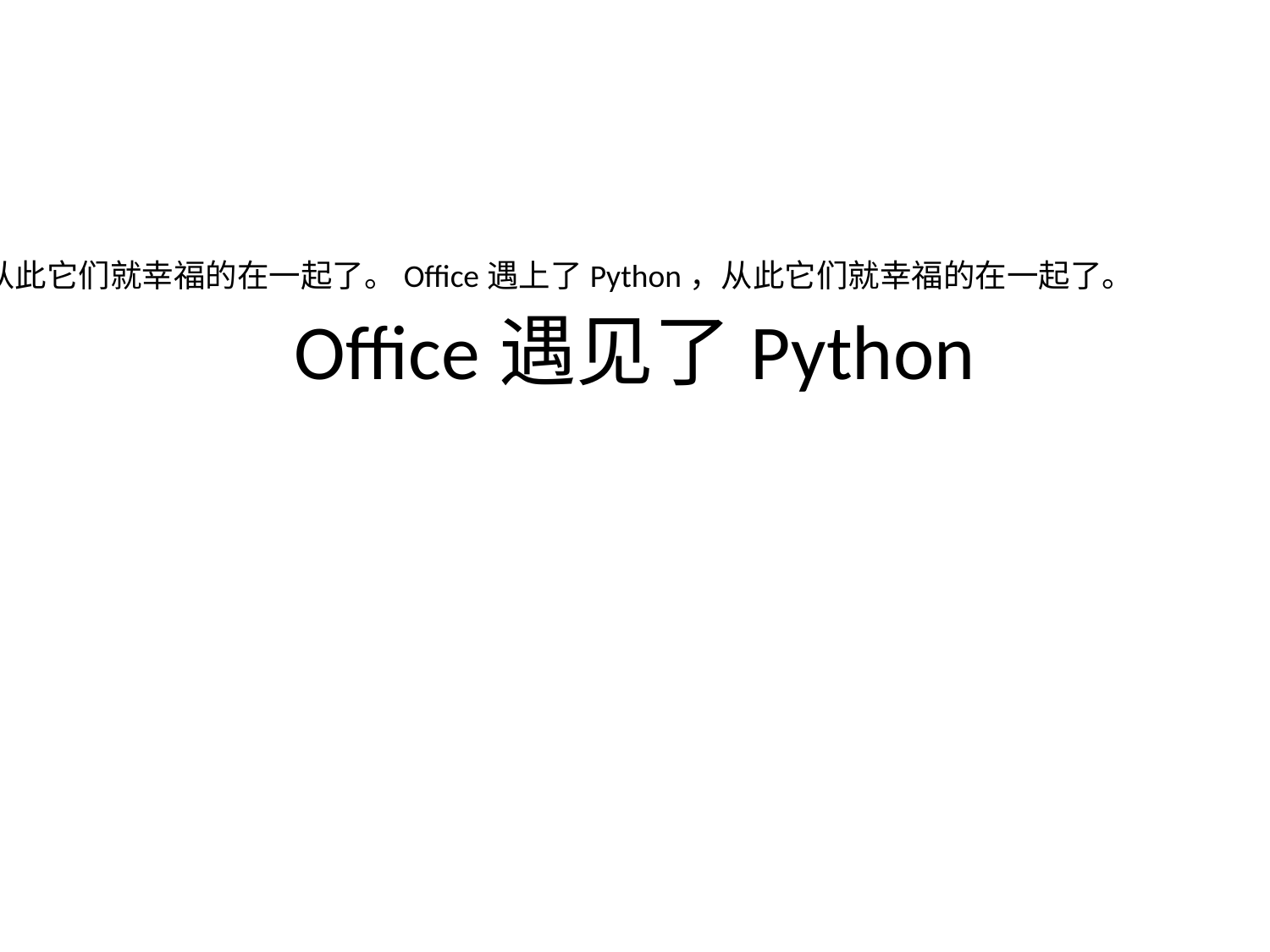

Office遇上了Python，从此它们就幸福的在一起了。Office遇上了Python，从此它们就幸福的在一起了。
# Office遇见了Python